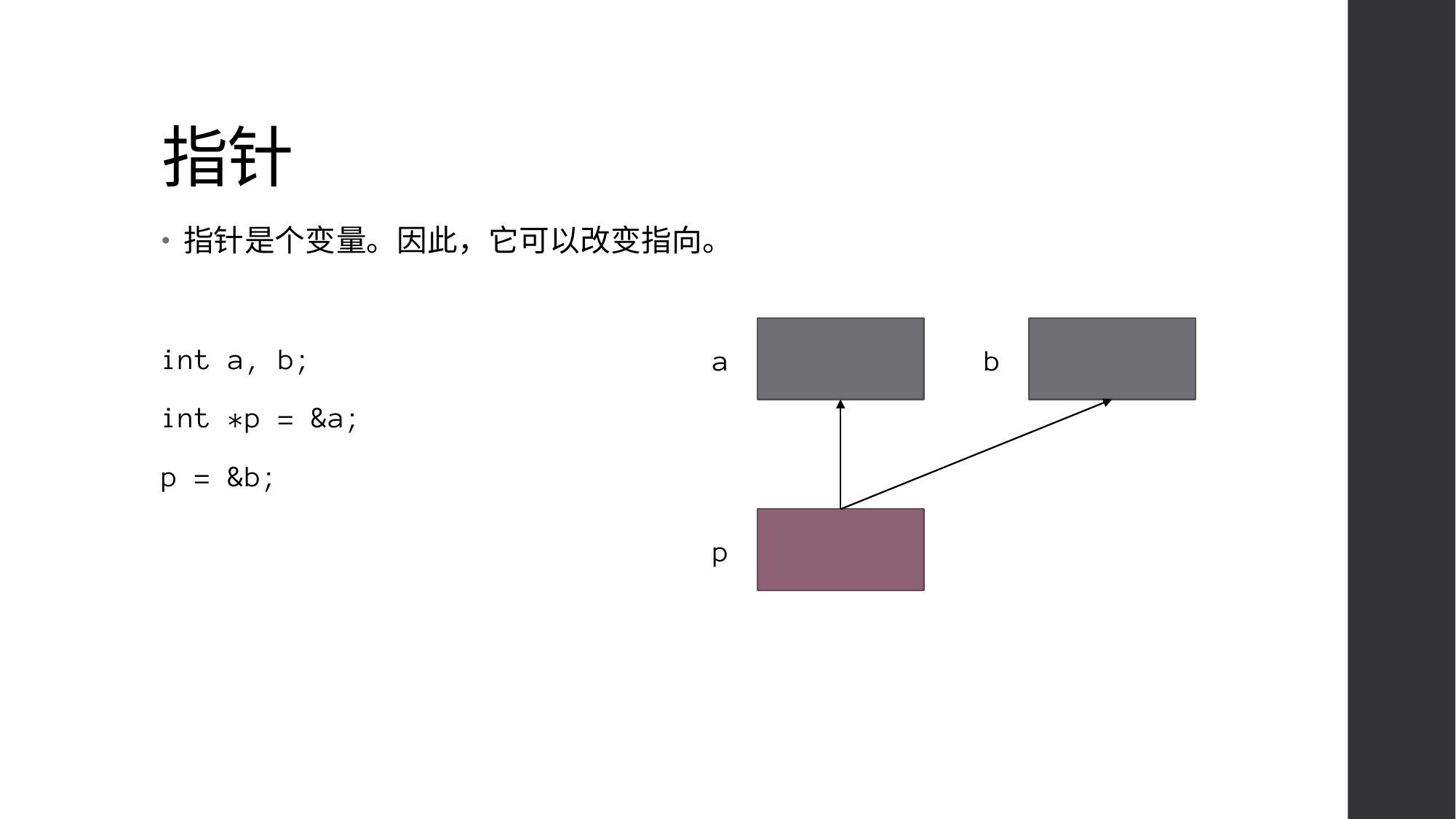

# 指针
指针是个变量。因此，它可以改变指向。

int a, b;
int *p = &a;
p = &b;

b

a

p